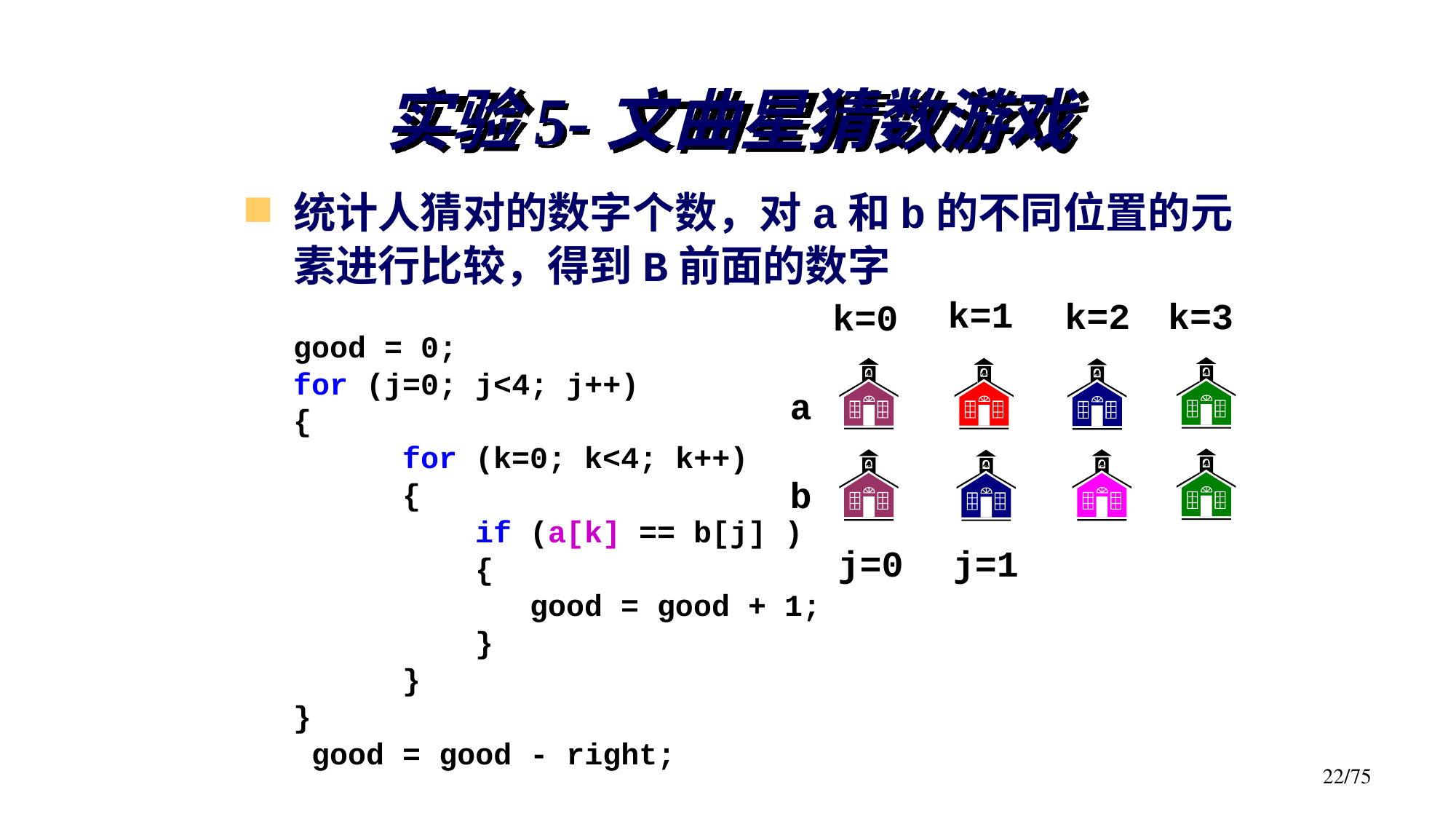

# 实验5-文曲星猜数游戏
统计人猜对的数字个数，对a和b的不同位置的元素进行比较，得到B前面的数字

	good = 0;
	for (j=0; j<4; j++)
	{
		for (k=0; k<4; k++)
		{
 		    if (a[k] == b[j] )
		    {
			 good = good + 1;
		    }
		}
	}
	 good = good - right;
k=1
k=2
k=3
k=0

a

b
j=0
j=1